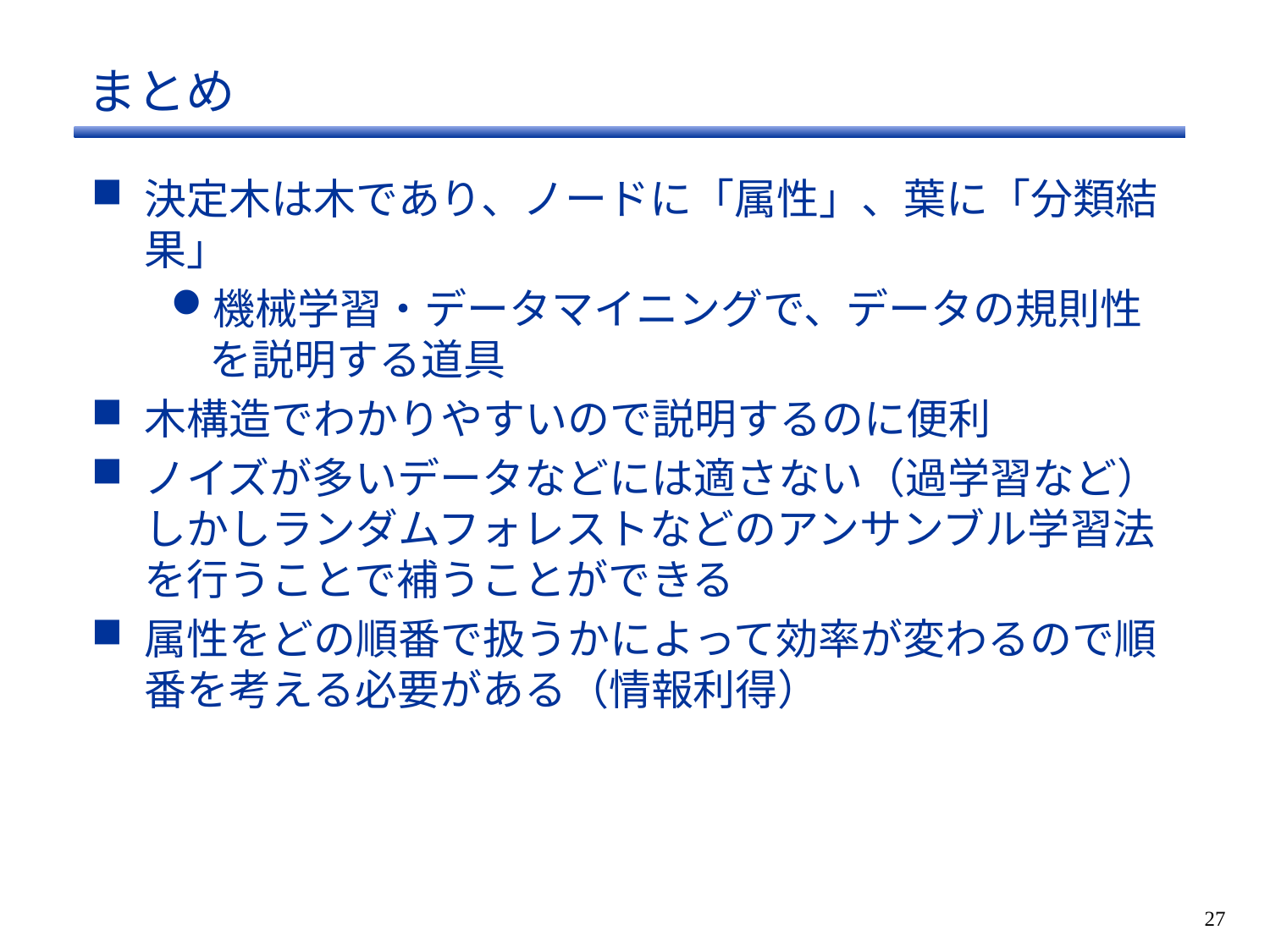

# まとめ
決定木は木であり、ノードに「属性」、葉に「分類結果」
機械学習・データマイニングで、データの規則性を説明する道具
木構造でわかりやすいので説明するのに便利
ノイズが多いデータなどには適さない（過学習など）
しかしランダムフォレストなどのアンサンブル学習法を行うことで補うことができる
属性をどの順番で扱うかによって効率が変わるので順番を考える必要がある（情報利得）